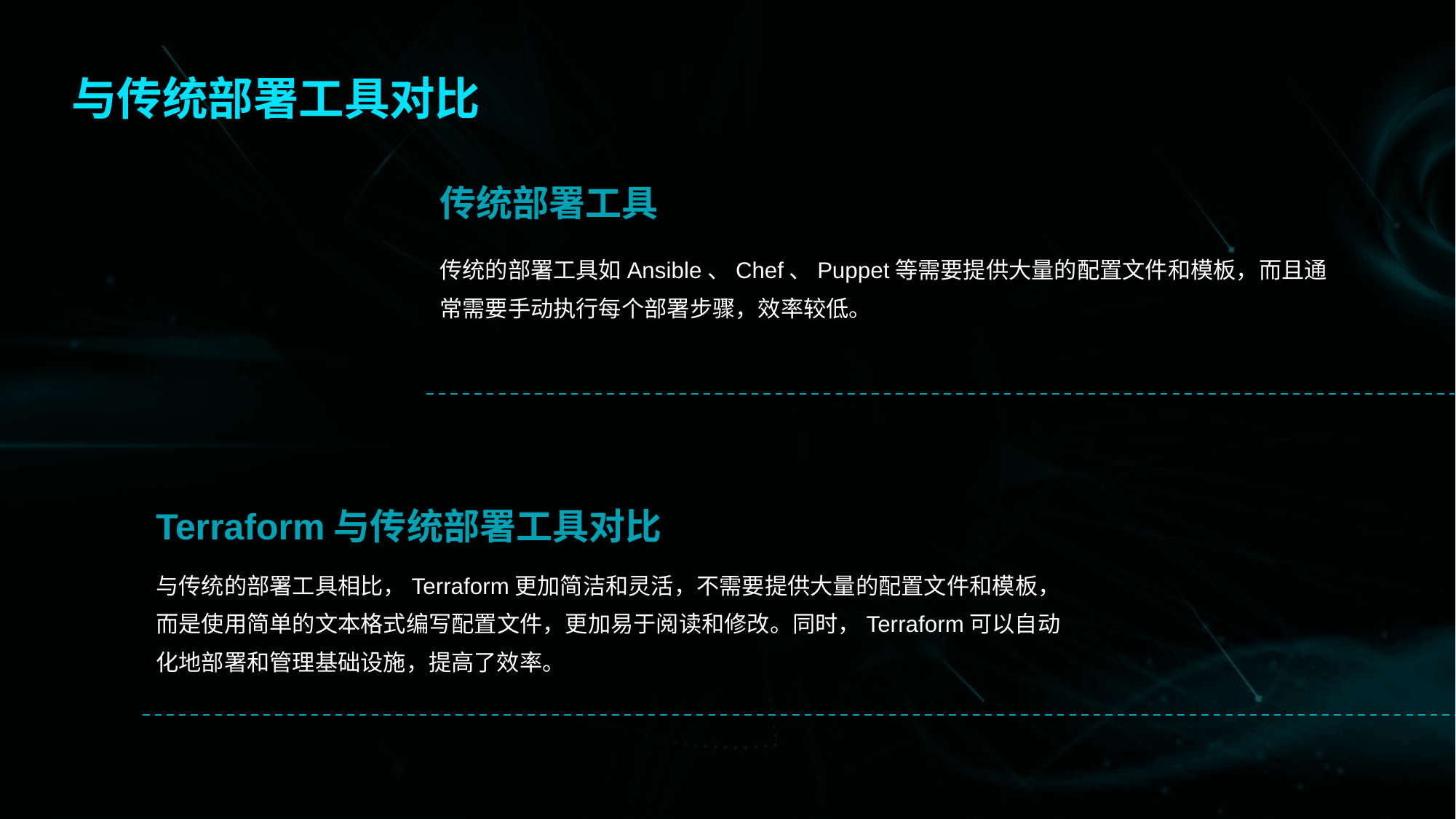

与传统部署工具对比
传统部署工具
传统的部署工具如Ansible、Chef、Puppet等需要提供大量的配置文件和模板，而且通常需要手动执行每个部署步骤，效率较低。
Terraform与传统部署工具对比
与传统的部署工具相比，Terraform更加简洁和灵活，不需要提供大量的配置文件和模板，而是使用简单的文本格式编写配置文件，更加易于阅读和修改。同时，Terraform可以自动化地部署和管理基础设施，提高了效率。